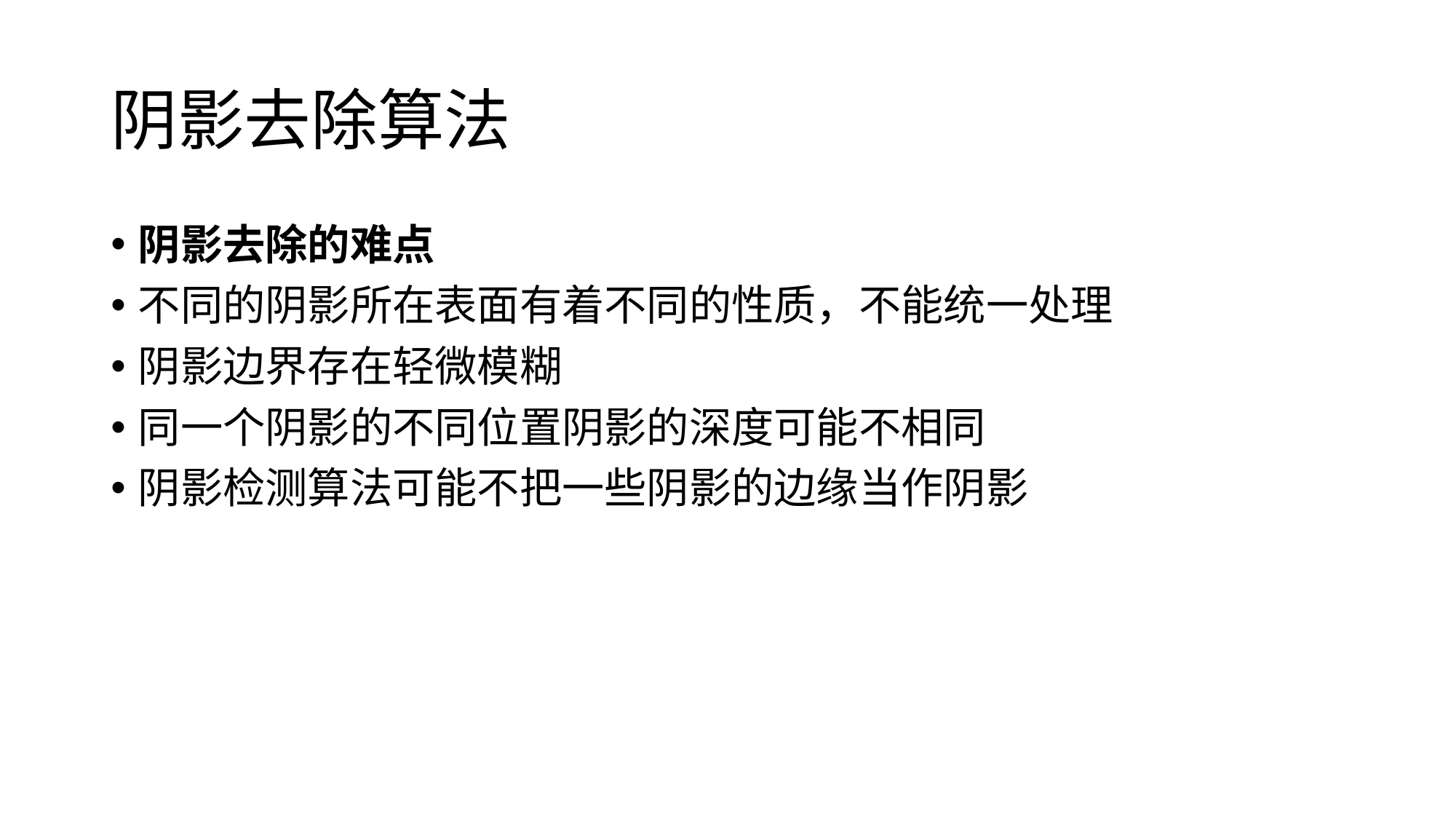

# 阴影去除算法
阴影去除的难点
不同的阴影所在表面有着不同的性质，不能统一处理
阴影边界存在轻微模糊
同一个阴影的不同位置阴影的深度可能不相同
阴影检测算法可能不把一些阴影的边缘当作阴影